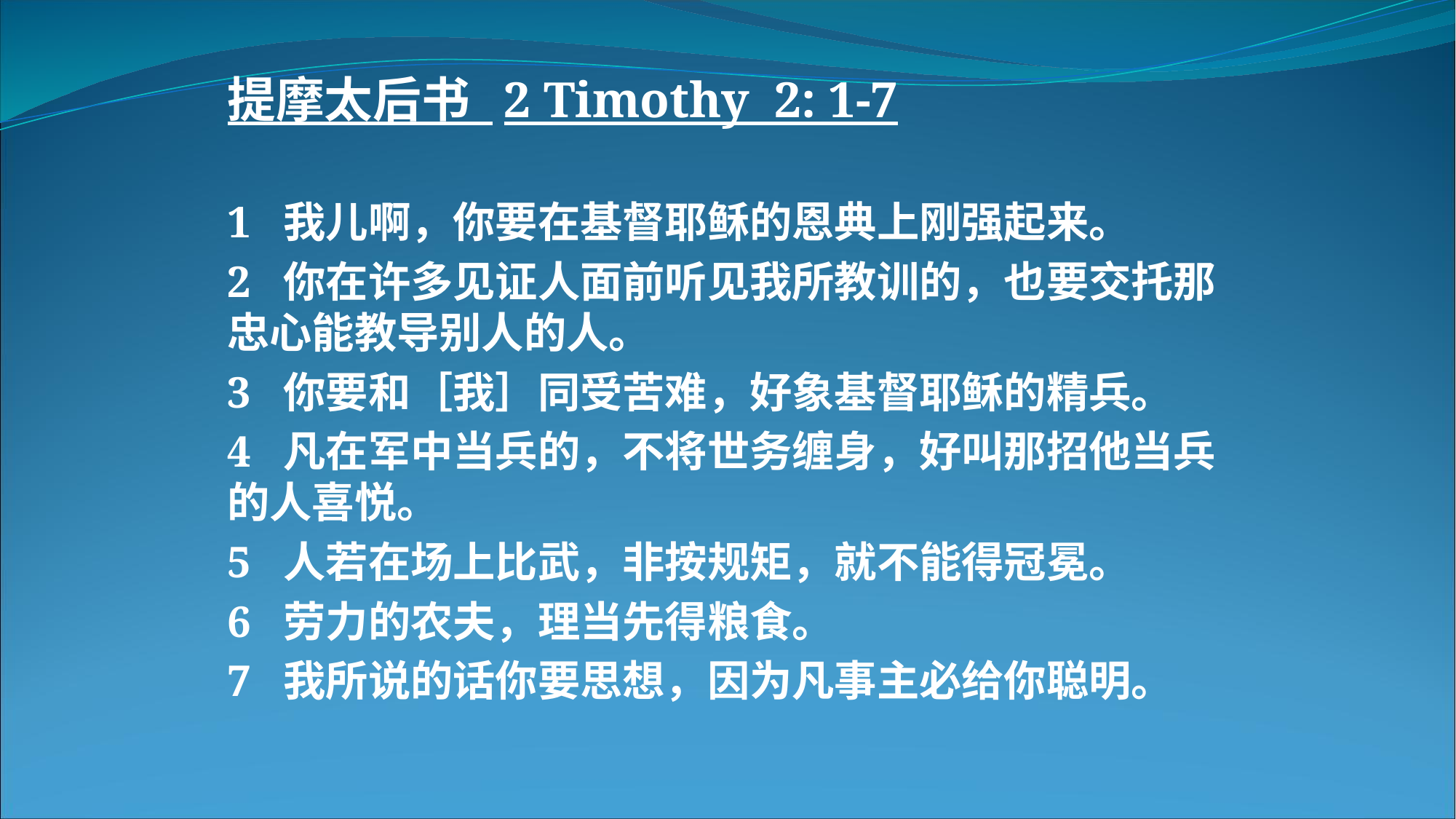

#
提摩太后书  2 Timothy  2: 1-7

1  我儿啊，你要在基督耶稣的恩典上刚强起来。
2  你在许多见证人面前听见我所教训的，也要交托那忠心能教导别人的人。
3  你要和［我］同受苦难，好象基督耶稣的精兵。
4  凡在军中当兵的，不将世务缠身，好叫那招他当兵的人喜悦。
5  人若在场上比武，非按规矩，就不能得冠冕。
6  劳力的农夫，理当先得粮食。
7  我所说的话你要思想，因为凡事主必给你聪明。